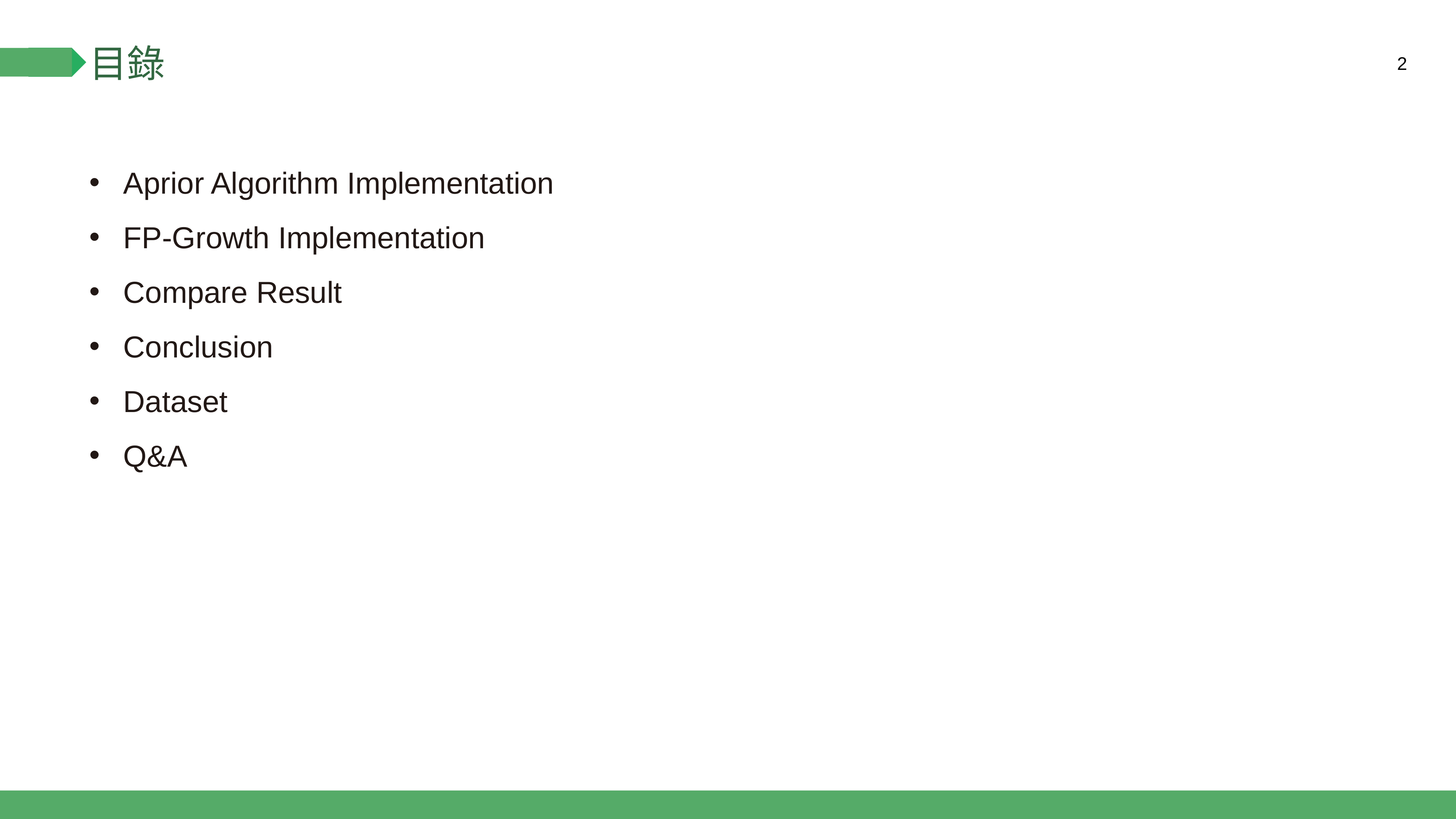

# 目錄
2
Aprior Algorithm Implementation
FP-Growth Implementation
Compare Result
Conclusion
Dataset
Q&A